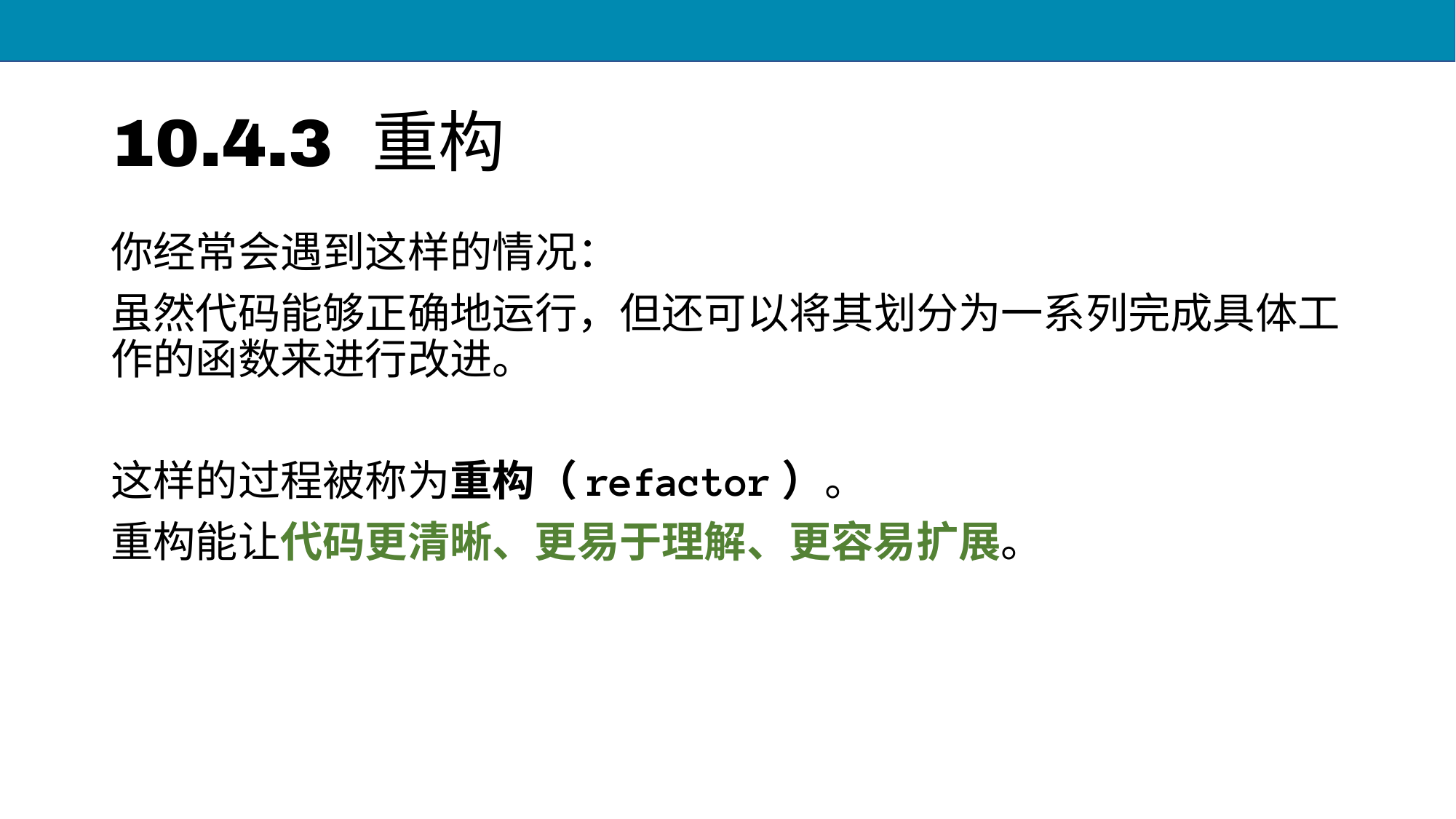

# 10.4.3 重构
你经常会遇到这样的情况：
虽然代码能够正确地运行，但还可以将其划分为一系列完成具体工作的函数来进行改进。

这样的过程被称为重构（refactor）。
重构能让代码更清晰、更易于理解、更容易扩展。